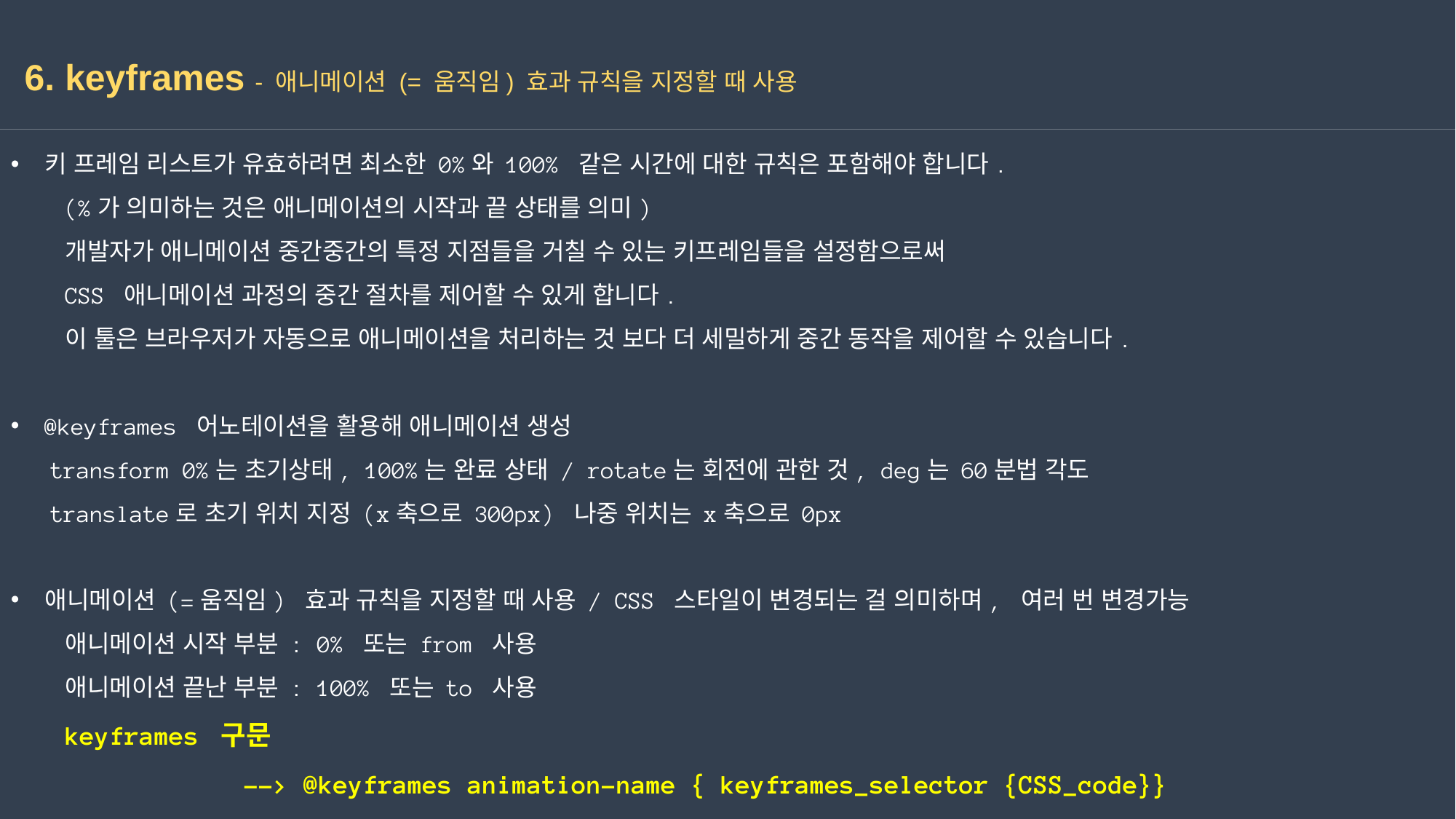

6. keyframes - 애니메이션 (= 움직임) 효과 규칙을 지정할 때 사용
키 프레임 리스트가 유효하려면 최소한 0%와 100% 같은 시간에 대한 규칙은 포함해야 합니다.
(%가 의미하는 것은 애니메이션의 시작과 끝 상태를 의미)
개발자가 애니메이션 중간중간의 특정 지점들을 거칠 수 있는 키프레임들을 설정함으로써
CSS 애니메이션 과정의 중간 절차를 제어할 수 있게 합니다.
이 툴은 브라우저가 자동으로 애니메이션을 처리하는 것 보다 더 세밀하게 중간 동작을 제어할 수 있습니다.

@keyframes 어노테이션을 활용해 애니메이션 생성
   transform 0%는 초기상태, 100%는 완료 상태 / rotate는 회전에 관한 것, deg는 60분법 각도
   translate로 초기 위치 지정 (x축으로 300px) 나중 위치는 x축으로 0px

애니메이션 (=움직임) 효과 규칙을 지정할 때 사용 / CSS 스타일이 변경되는 걸 의미하며, 여러 번 변경가능
애니메이션 시작 부분 : 0% 또는 from 사용
애니메이션 끝난 부분 : 100% 또는 to 사용
keyframes 구문
            --> @keyframes animation-name { keyframes_selector {CSS_code}}

2023-02-17
권민지